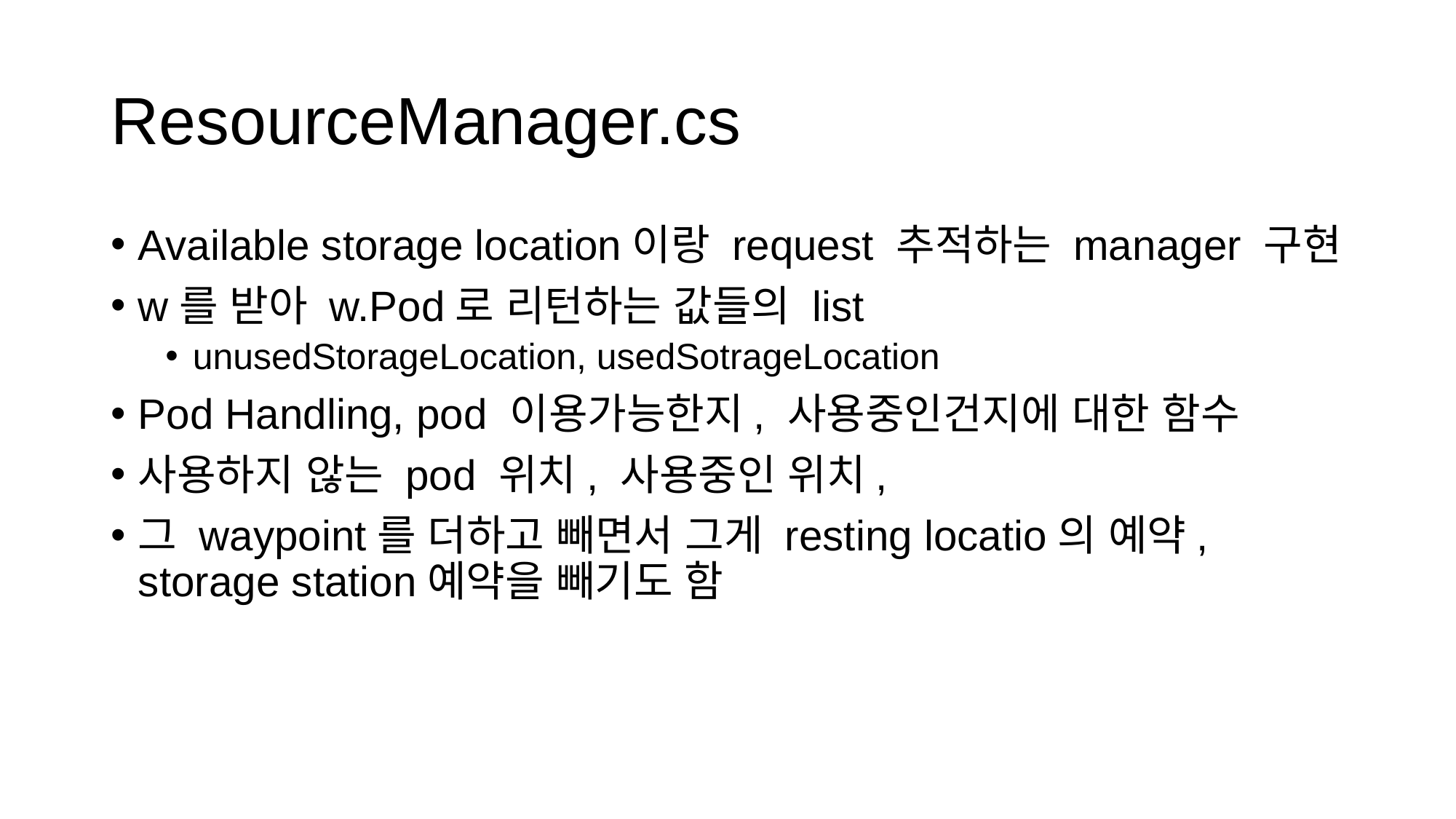

# ResourceManager.cs
Available storage location이랑 request 추적하는 manager 구현
w를 받아 w.Pod로 리턴하는 값들의 list
unusedStorageLocation, usedSotrageLocation
Pod Handling, pod 이용가능한지, 사용중인건지에 대한 함수
사용하지 않는 pod 위치, 사용중인 위치,
그 waypoint를 더하고 빼면서 그게 resting locatio의 예약, storage station예약을 빼기도 함